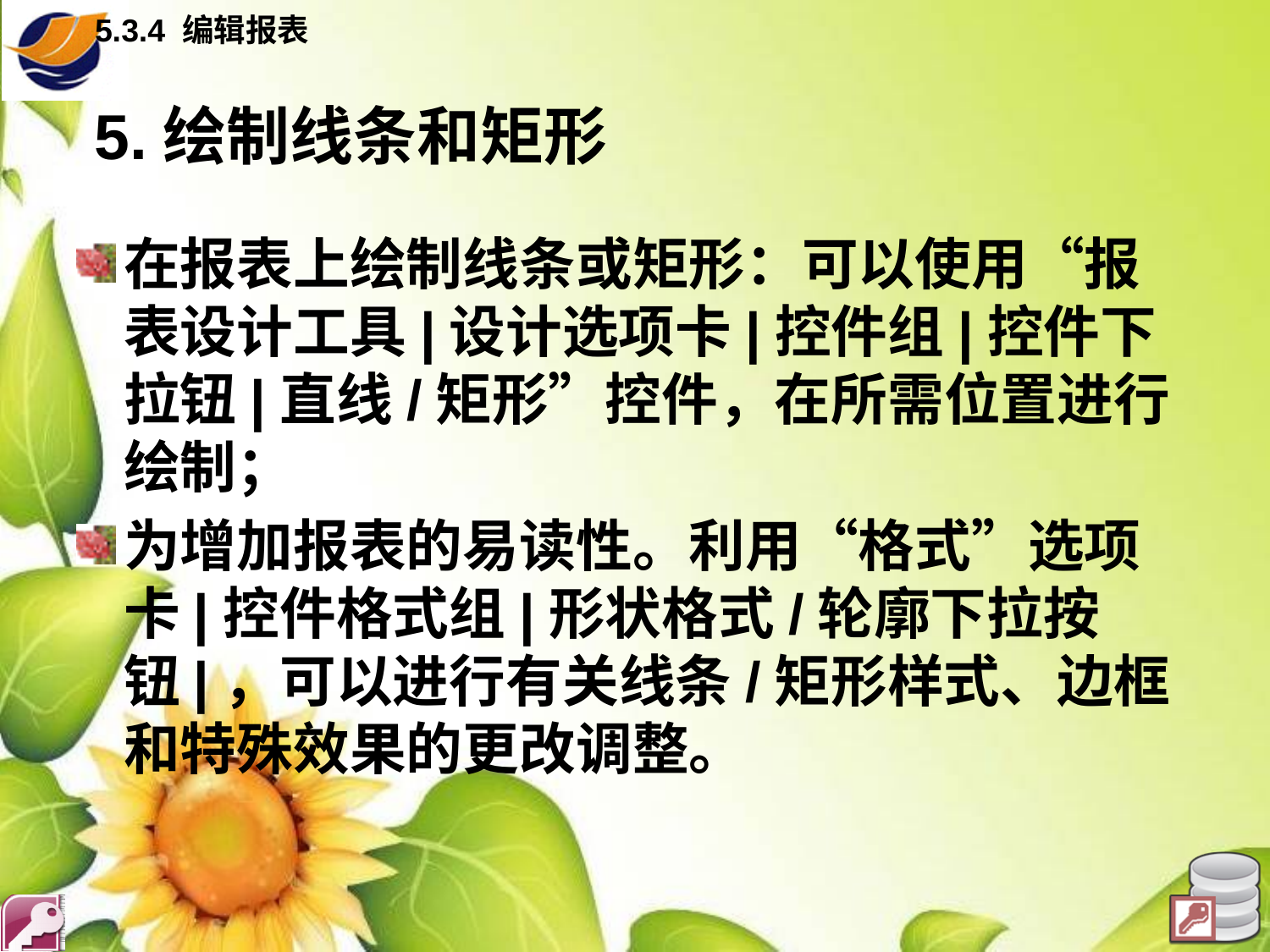

5.3.4 编辑报表
# 5.绘制线条和矩形
在报表上绘制线条或矩形：可以使用“报表设计工具|设计选项卡|控件组|控件下拉钮|直线/矩形”控件，在所需位置进行绘制；
为增加报表的易读性。利用“格式”选项卡|控件格式组|形状格式/轮廓下拉按钮|，可以进行有关线条/矩形样式、边框和特殊效果的更改调整。